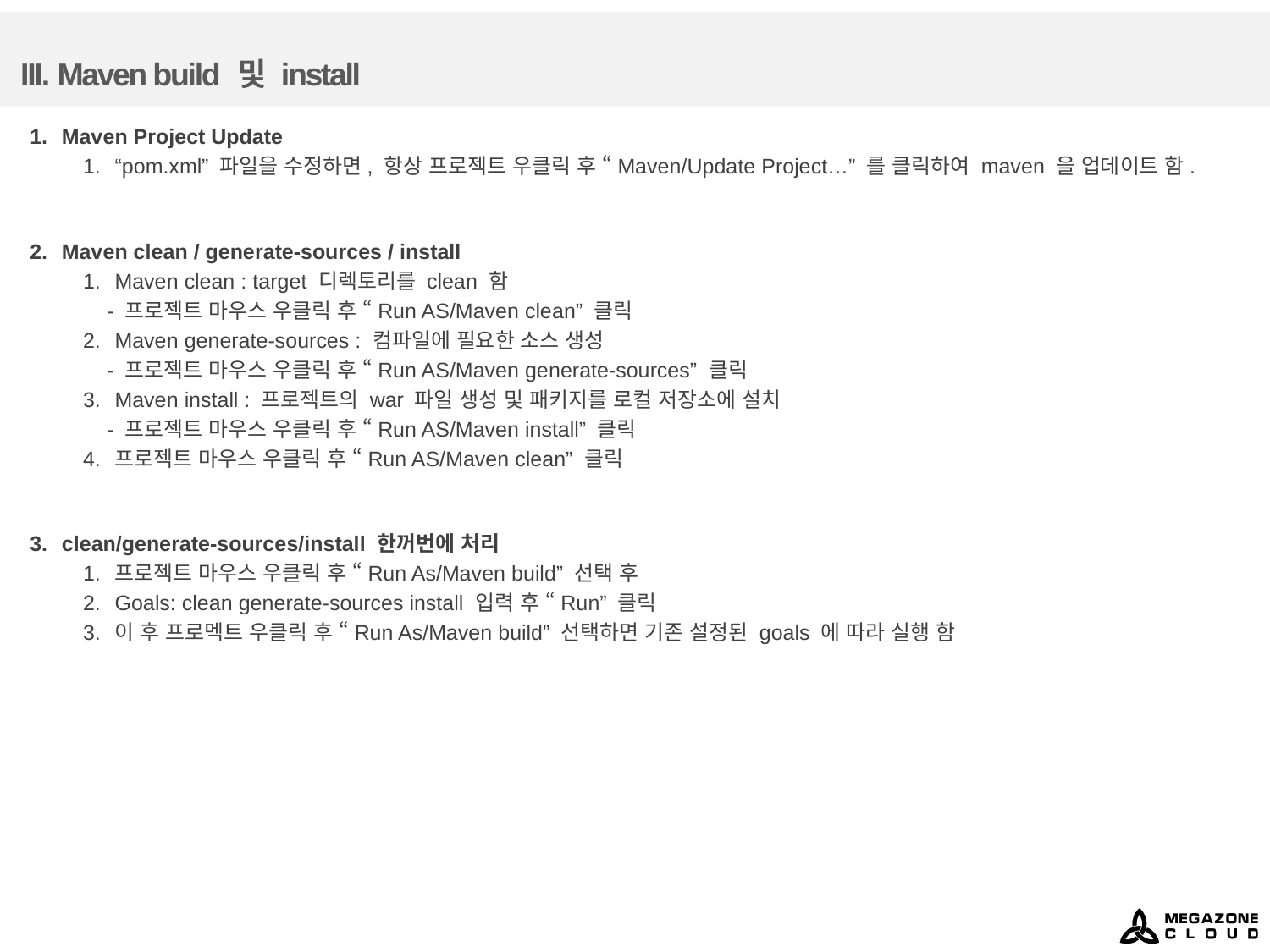

# III. Maven build 및 install
Maven Project Update
“pom.xml” 파일을 수정하면, 항상 프로젝트 우클릭 후 “Maven/Update Project…” 를 클릭하여 maven 을 업데이트 함.

Maven clean / generate-sources / install
Maven clean : target 디렉토리를 clean 함
    - 프로젝트 마우스 우클릭 후 “Run AS/Maven clean” 클릭
Maven generate-sources : 컴파일에 필요한 소스 생성
    - 프로젝트 마우스 우클릭 후 “Run AS/Maven generate-sources” 클릭
Maven install : 프로젝트의 war 파일 생성 및 패키지를 로컬 저장소에 설치
    - 프로젝트 마우스 우클릭 후 “Run AS/Maven install” 클릭
프로젝트 마우스 우클릭 후 “Run AS/Maven clean” 클릭

clean/generate-sources/install 한꺼번에 처리
프로젝트 마우스 우클릭 후 “Run As/Maven build” 선택 후
Goals: clean generate-sources install 입력 후 “Run” 클릭
이 후 프로멕트 우클릭 후 “Run As/Maven build” 선택하면 기존 설정된 goals 에 따라 실행 함